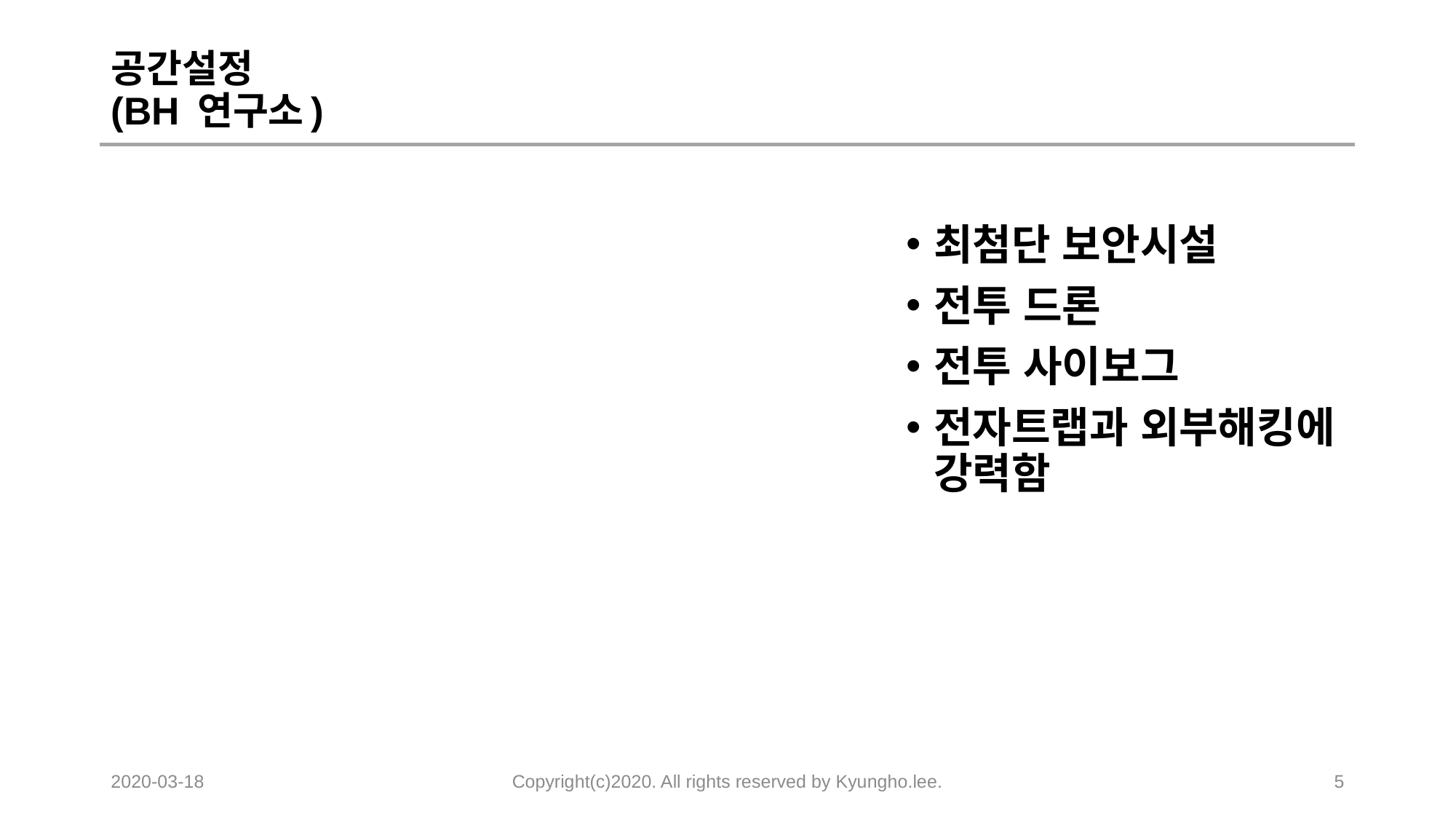

# 공간설정 (BH 연구소)
최첨단 보안시설
전투 드론
전투 사이보그
전자트랩과 외부해킹에 강력함

2020-03-18
Copyright(c)2020. All rights reserved by Kyungho.lee.
5